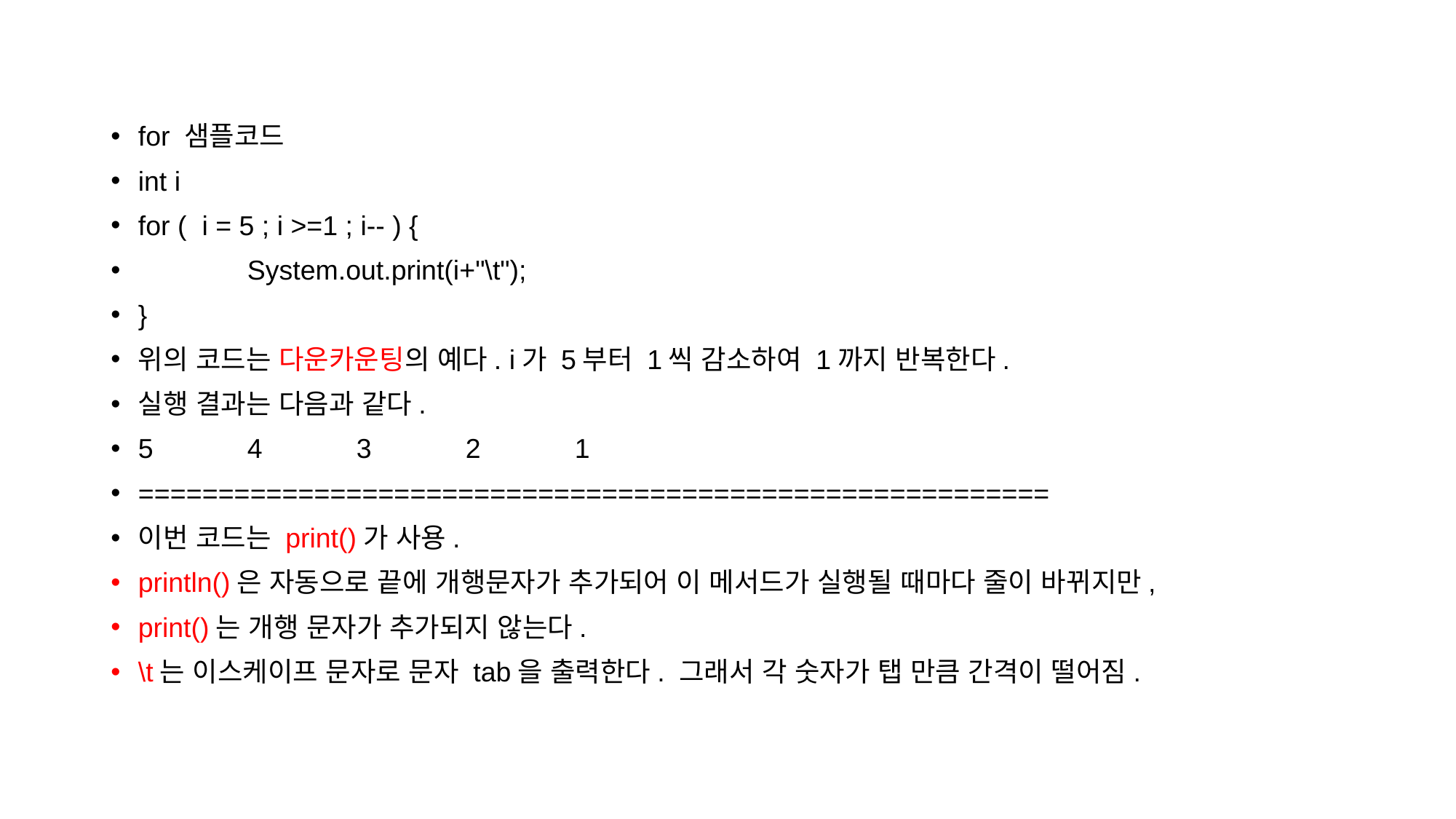

#
for 샘플코드
int i
for (  i = 5 ; i >=1 ; i-- ) {
	System.out.print(i+"\t");
}
위의 코드는 다운카운팅의 예다. i가 5부터 1씩 감소하여 1까지 반복한다.
실행 결과는 다음과 같다.
5	4	3	2	1
=========================================================
이번 코드는 print()가 사용.
println()은 자동으로 끝에 개행문자가 추가되어 이 메서드가 실행될 때마다 줄이 바뀌지만,
print()는 개행 문자가 추가되지 않는다.
\t는 이스케이프 문자로 문자 tab을 출력한다. 그래서 각 숫자가 탭 만큼 간격이 떨어짐.